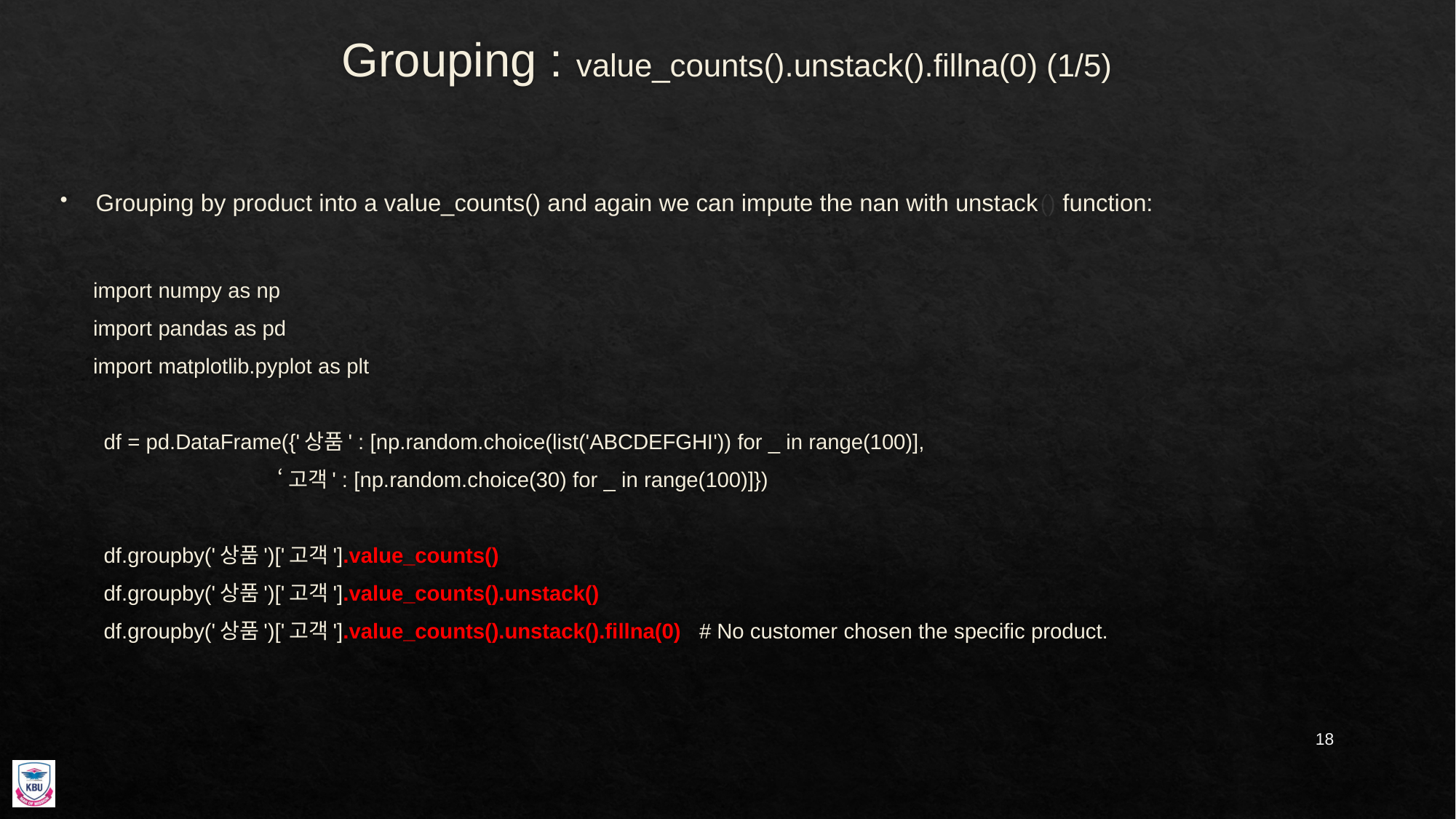

# Grouping : value_counts().unstack().fillna(0) (1/5)
Grouping by product into a value_counts() and again we can impute the nan with unstack() function:

import numpy as np
import pandas as pd
import matplotlib.pyplot as plt

df = pd.DataFrame({'상품' : [np.random.choice(list('ABCDEFGHI')) for _ in range(100)],
                             ‘고객' : [np.random.choice(30) for _ in range(100)]})

df.groupby('상품')['고객'].value_counts()
df.groupby('상품')['고객'].value_counts().unstack()
df.groupby('상품')['고객'].value_counts().unstack().fillna(0)   # No customer chosen the specific product.
18